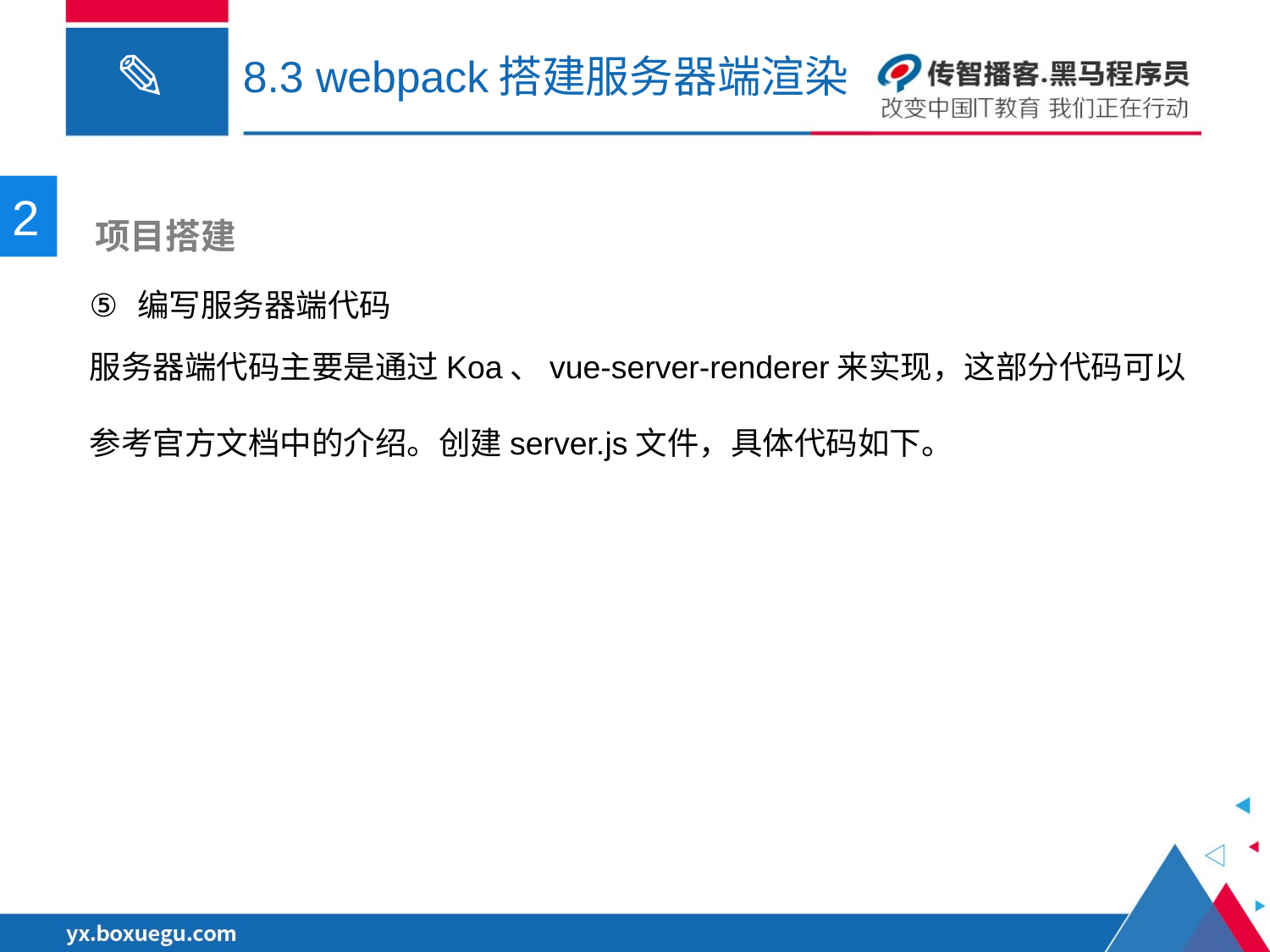

# 8.3 webpack搭建服务器端渲染

2
  项目搭建
编写服务器端代码
服务器端代码主要是通过Koa、vue-server-renderer来实现，这部分代码可以参考官方文档中的介绍。创建server.js文件，具体代码如下。